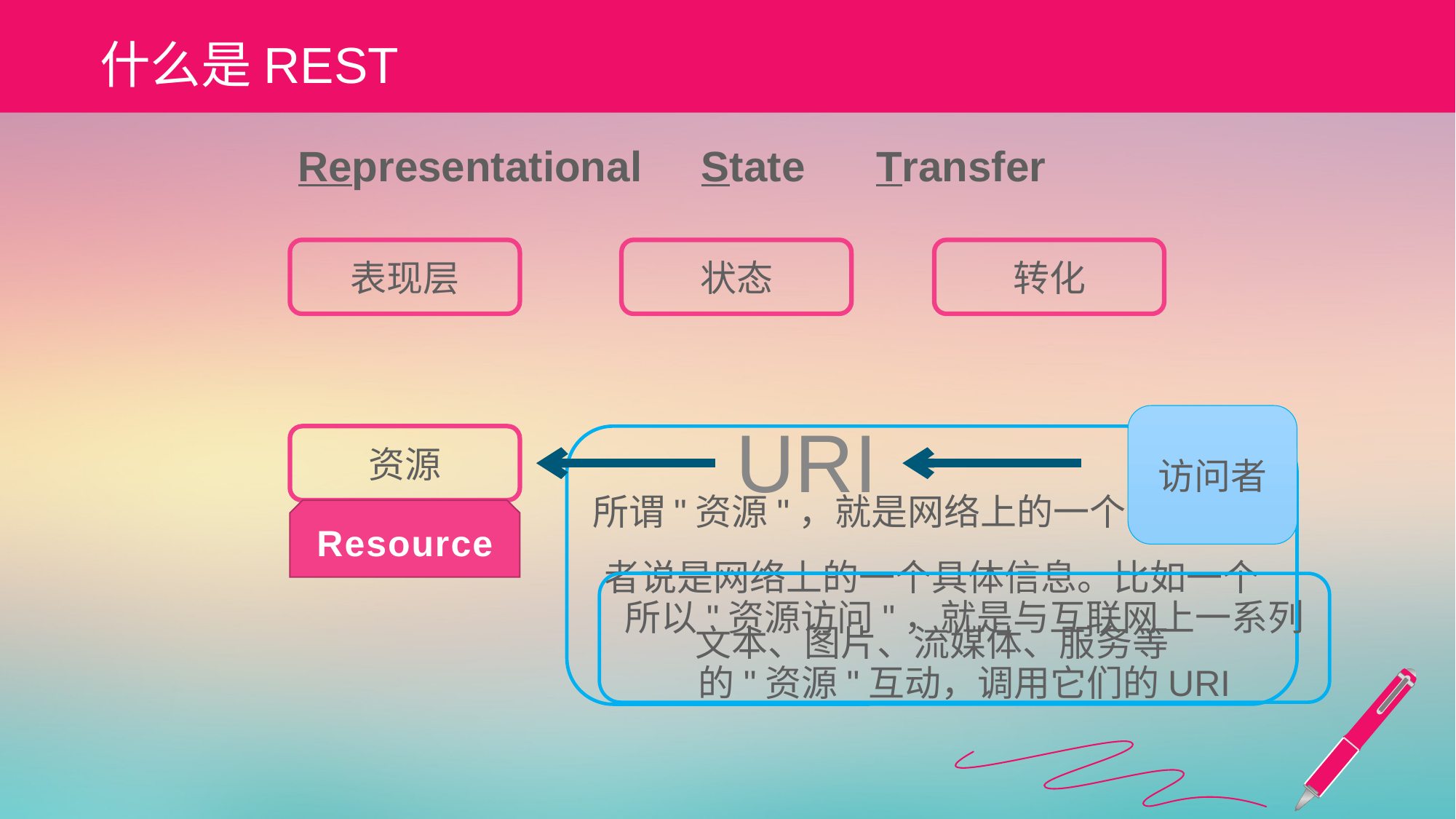

# 什么是REST
Representational     State      Transfer
表现层
状态
转化
URI
访问者
资源
所谓"资源"，就是网络上的一个实体，或者说是网络上的一个具体信息。比如一个文本、图片、流媒体、服务等
Resource
所以"资源访问"，就是与互联网上一系列的"资源"互动，调用它们的URI